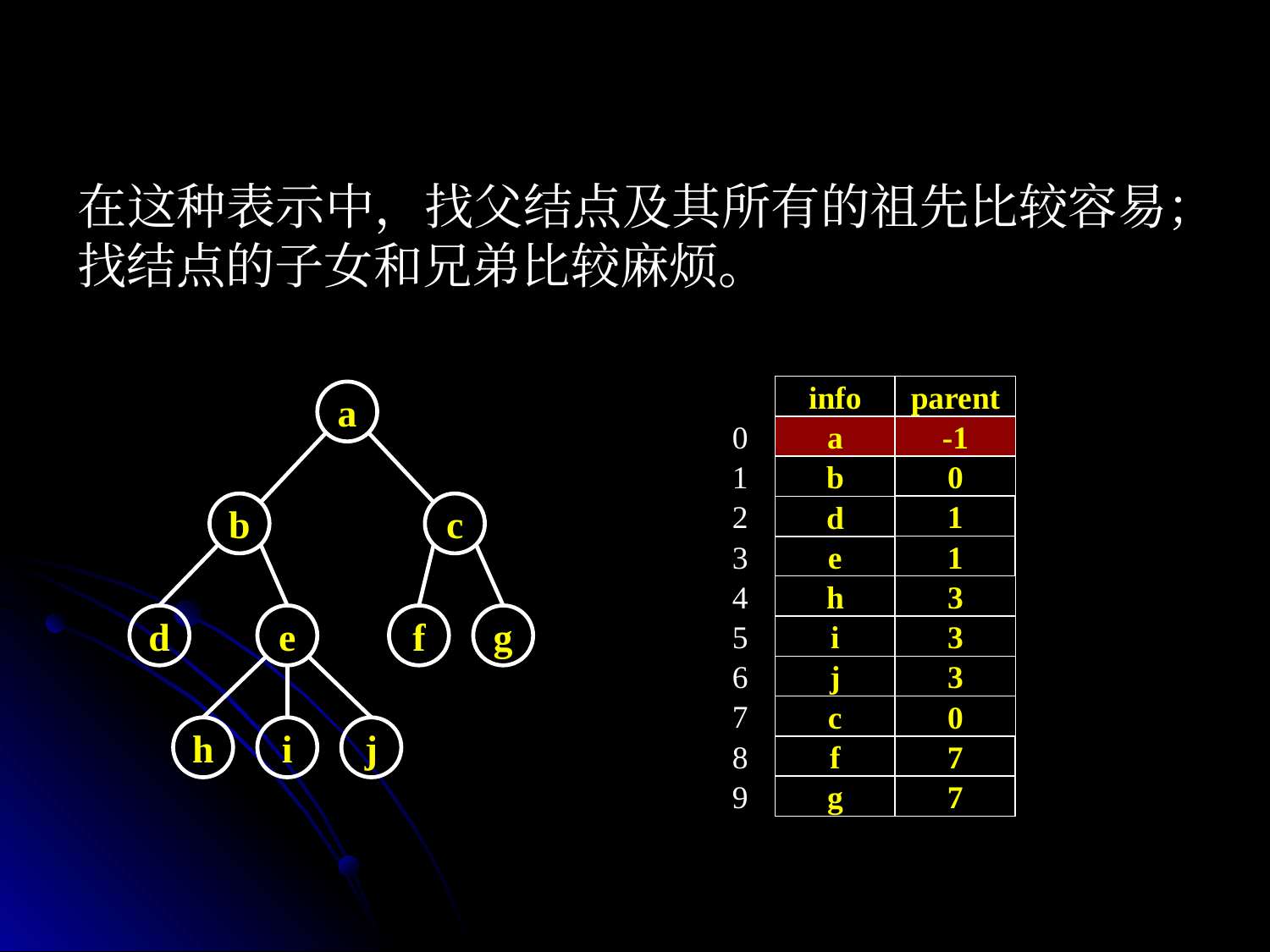

在这种表示中，找父结点及其所有的祖先比较容易；找结点的子女和兄弟比较麻烦。
info
parent
0
a
-1
b
0
1
2
1
d
e
1
3
4
h
3
5
i
3
6
j
3
7
c
0
8
f
7
g
7
9
a
b
c
d
e
f
g
h
i
j